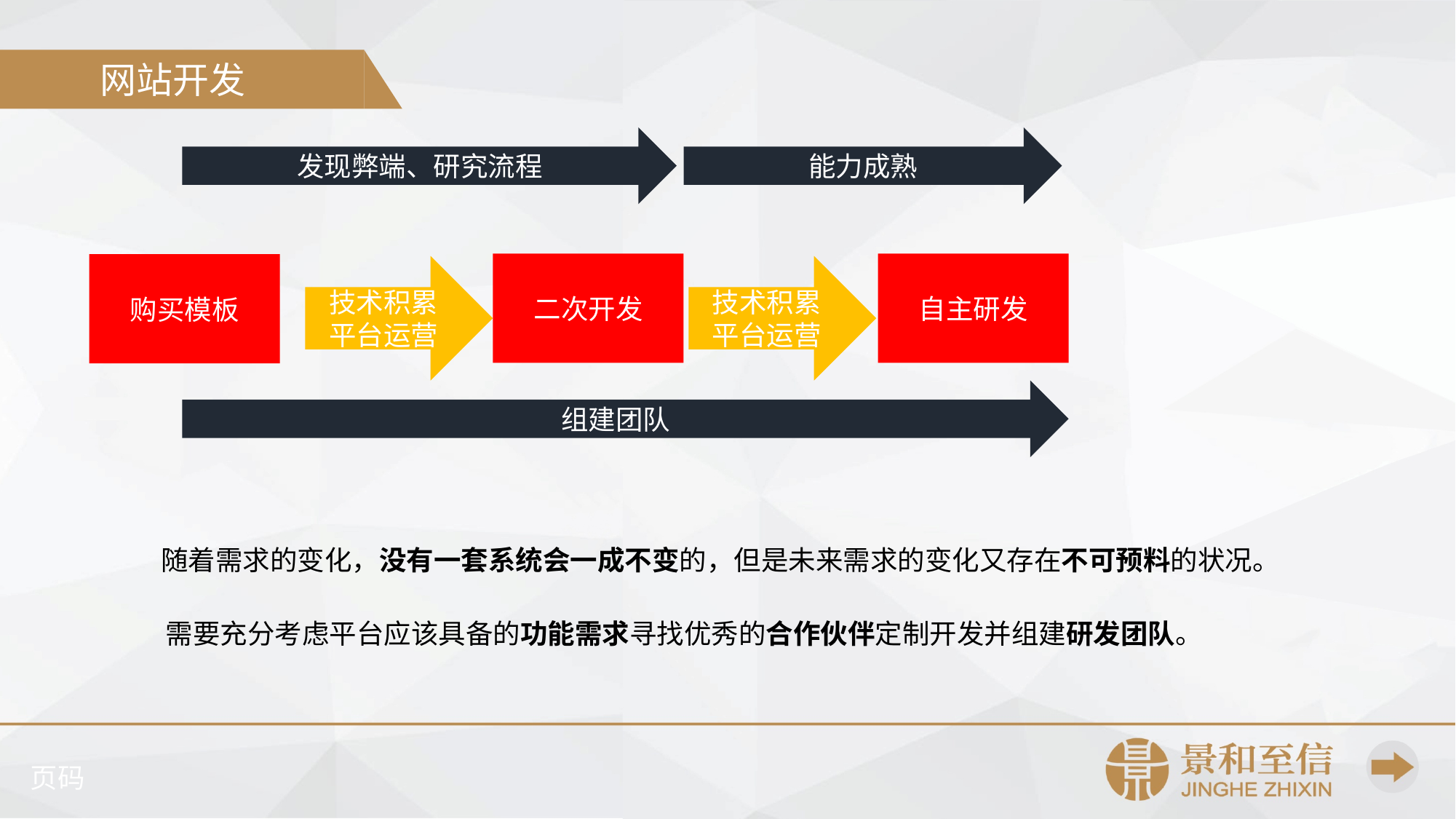

网站开发
发现弊端、研究流程
能力成熟
二次开发
自主研发
购买模板
技术积累
平台运营
技术积累
平台运营
组建团队
随着需求的变化，没有一套系统会一成不变的，但是未来需求的变化又存在不可预料的状况。
需要充分考虑平台应该具备的功能需求寻找优秀的合作伙伴定制开发并组建研发团队。
页码